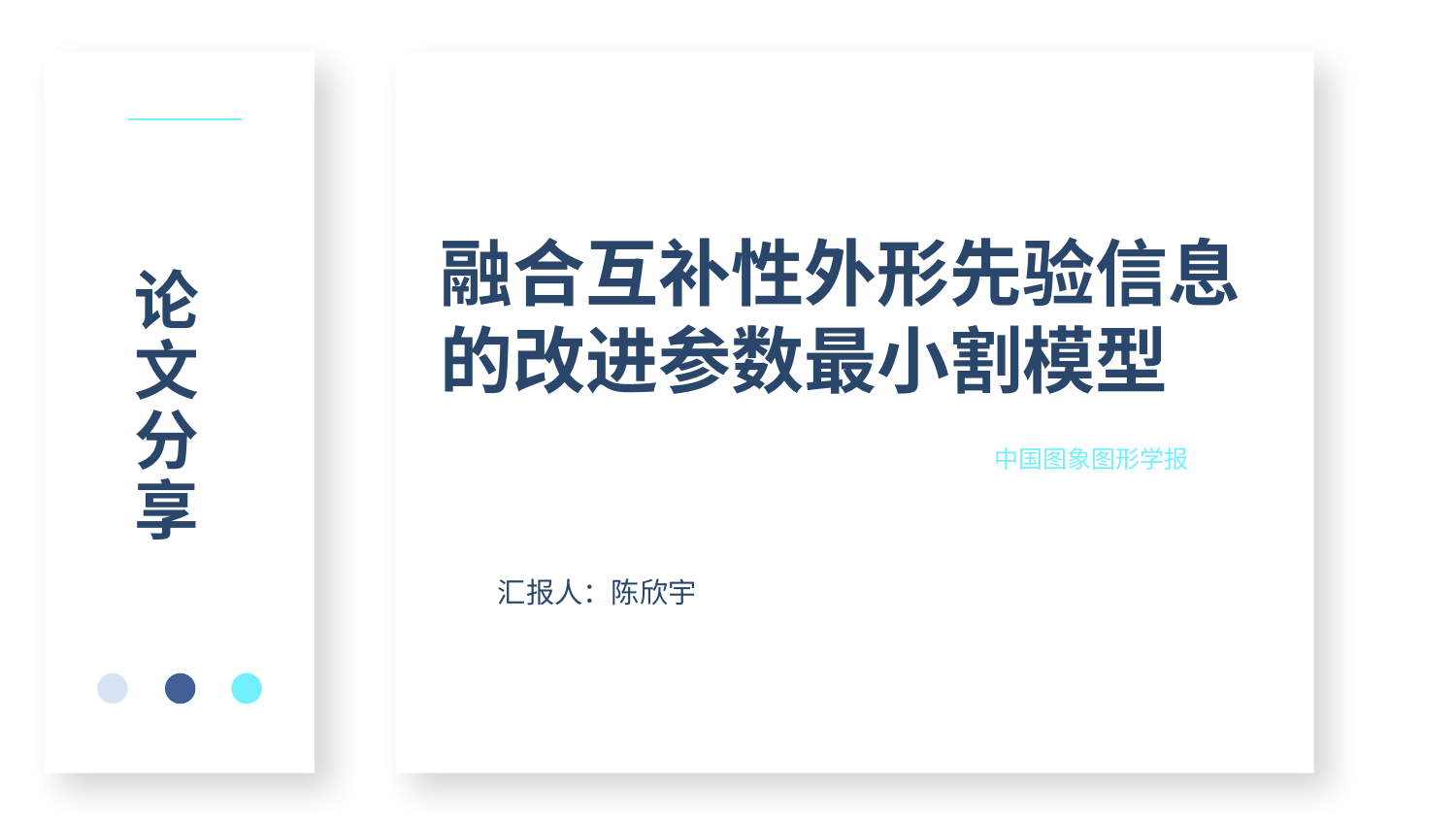

融合互补性外形先验信息的改进参数最小割模型
论文分享
中国图象图形学报
汇报人：陈欣宇